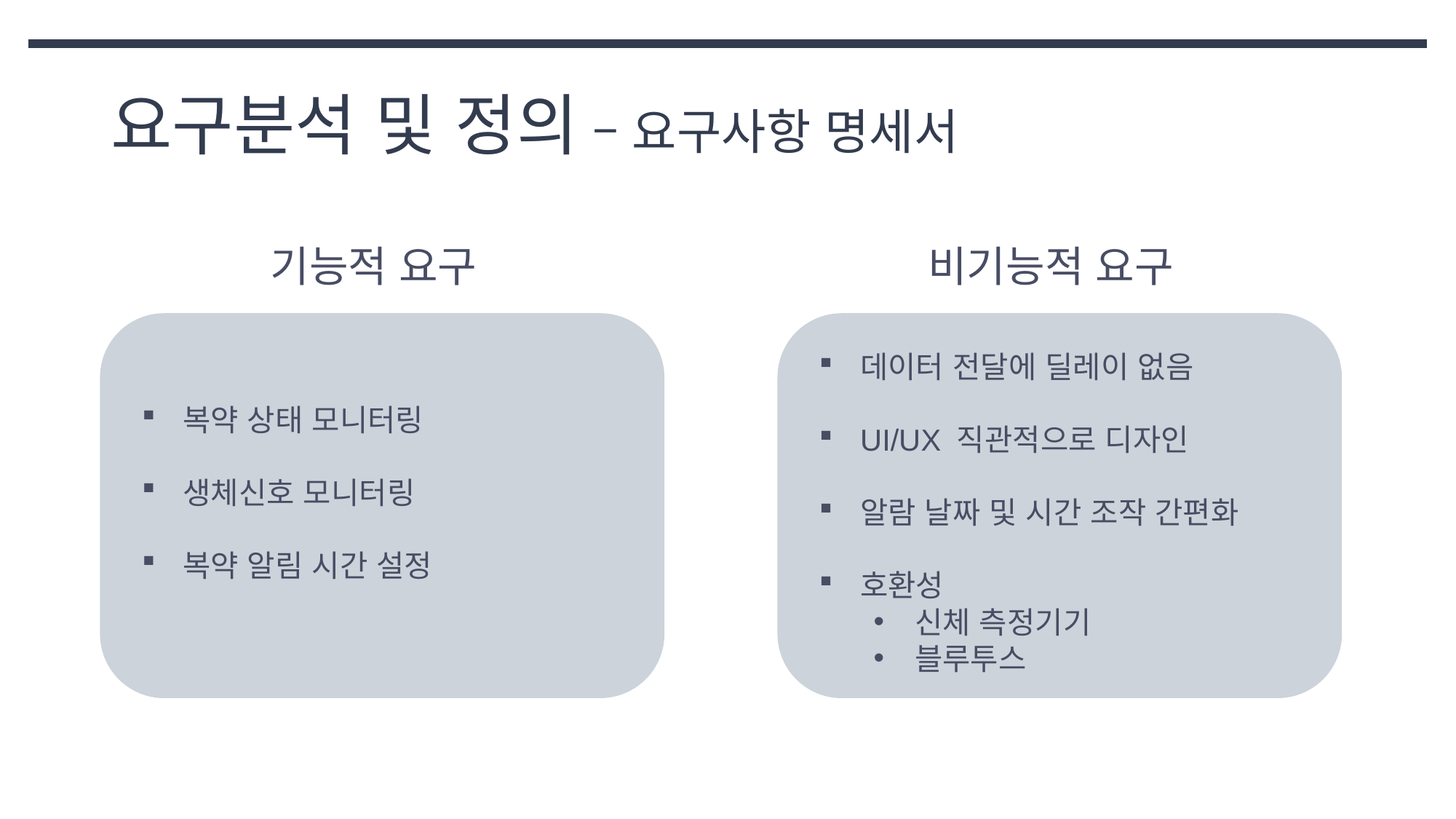

# 요구분석 및 정의 – 요구사항 명세서
기능적 요구
비기능적 요구

데이터 전달에 딜레이 없음

UI/UX 직관적으로 디자인

알람 날짜 및 시간 조작 간편화

호환성
신체 측정기기
블루투스
복약 상태 모니터링

생체신호 모니터링

복약 알림 시간 설정